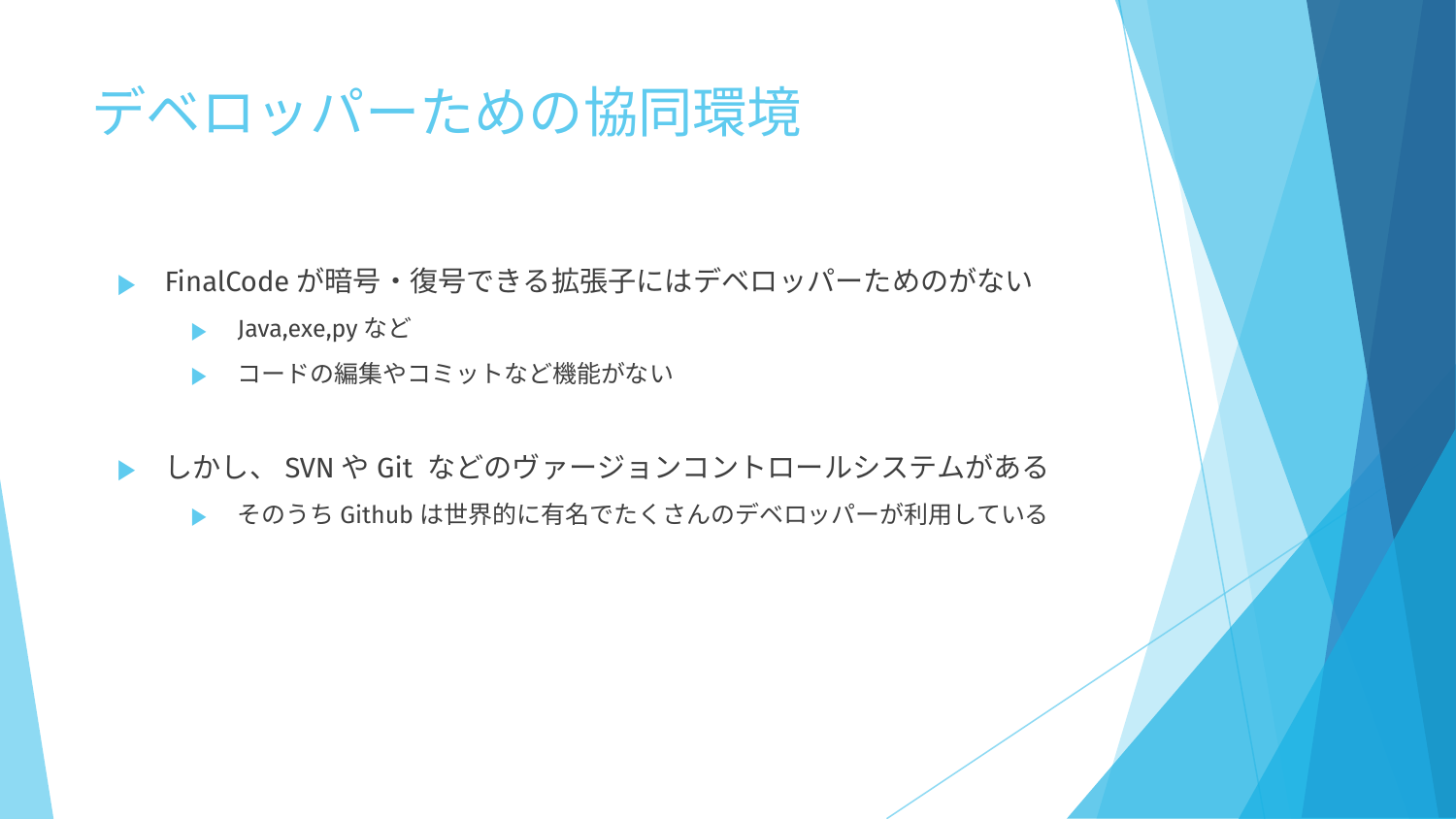

# デベロッパーための協同環境
FinalCodeが暗号・復号できる拡張子にはデベロッパーためのがない
Java,exe,pyなど
コードの編集やコミットなど機能がない

しかし、SVNやGit などのヴァージョンコントロールシステムがある
そのうちGithubは世界的に有名でたくさんのデベロッパーが利用している